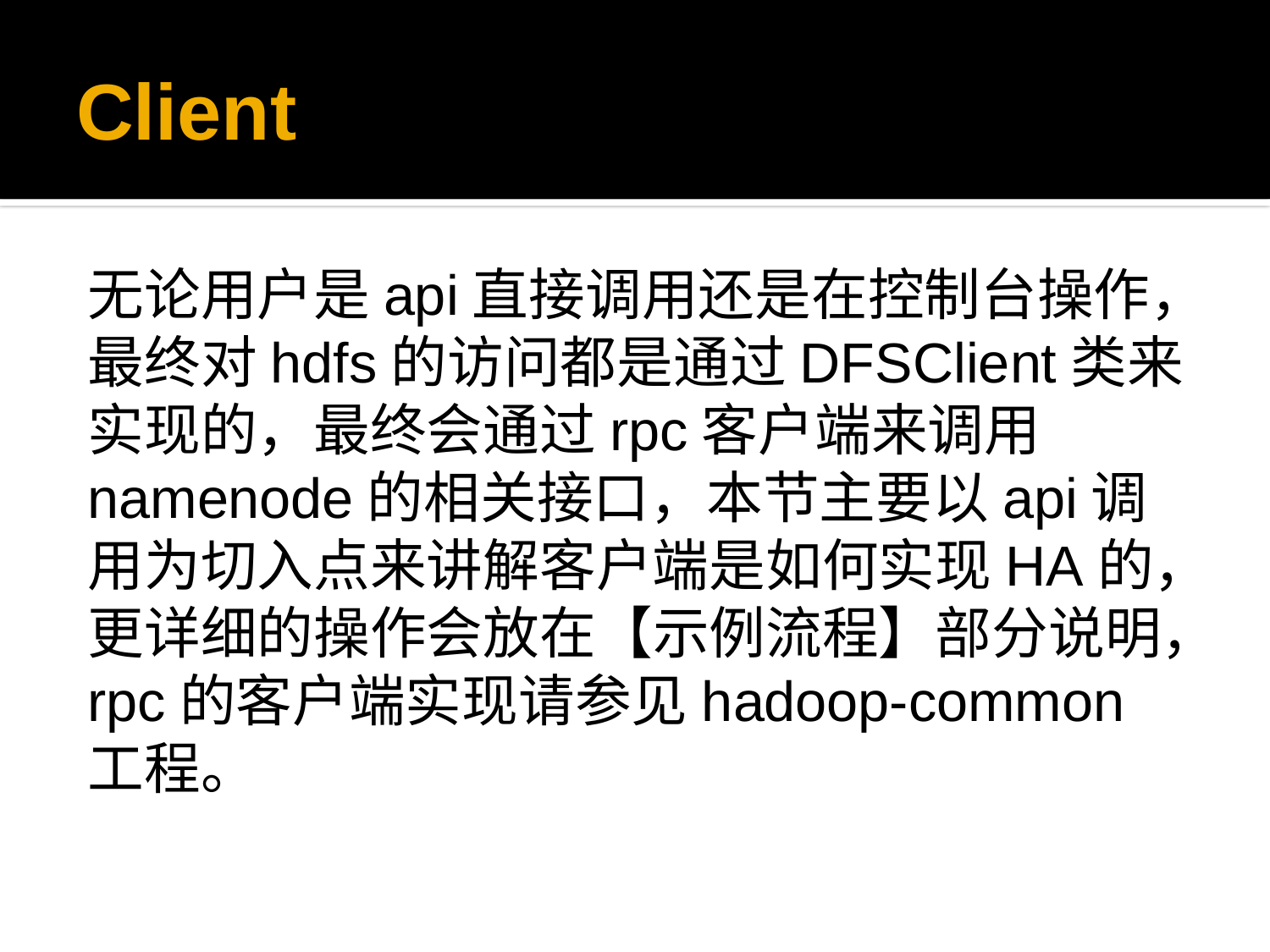

# Client
无论用户是api直接调用还是在控制台操作，最终对hdfs的访问都是通过DFSClient类来实现的，最终会通过rpc客户端来调用namenode的相关接口，本节主要以api调用为切入点来讲解客户端是如何实现HA的，更详细的操作会放在【示例流程】部分说明，rpc的客户端实现请参见hadoop-common工程。